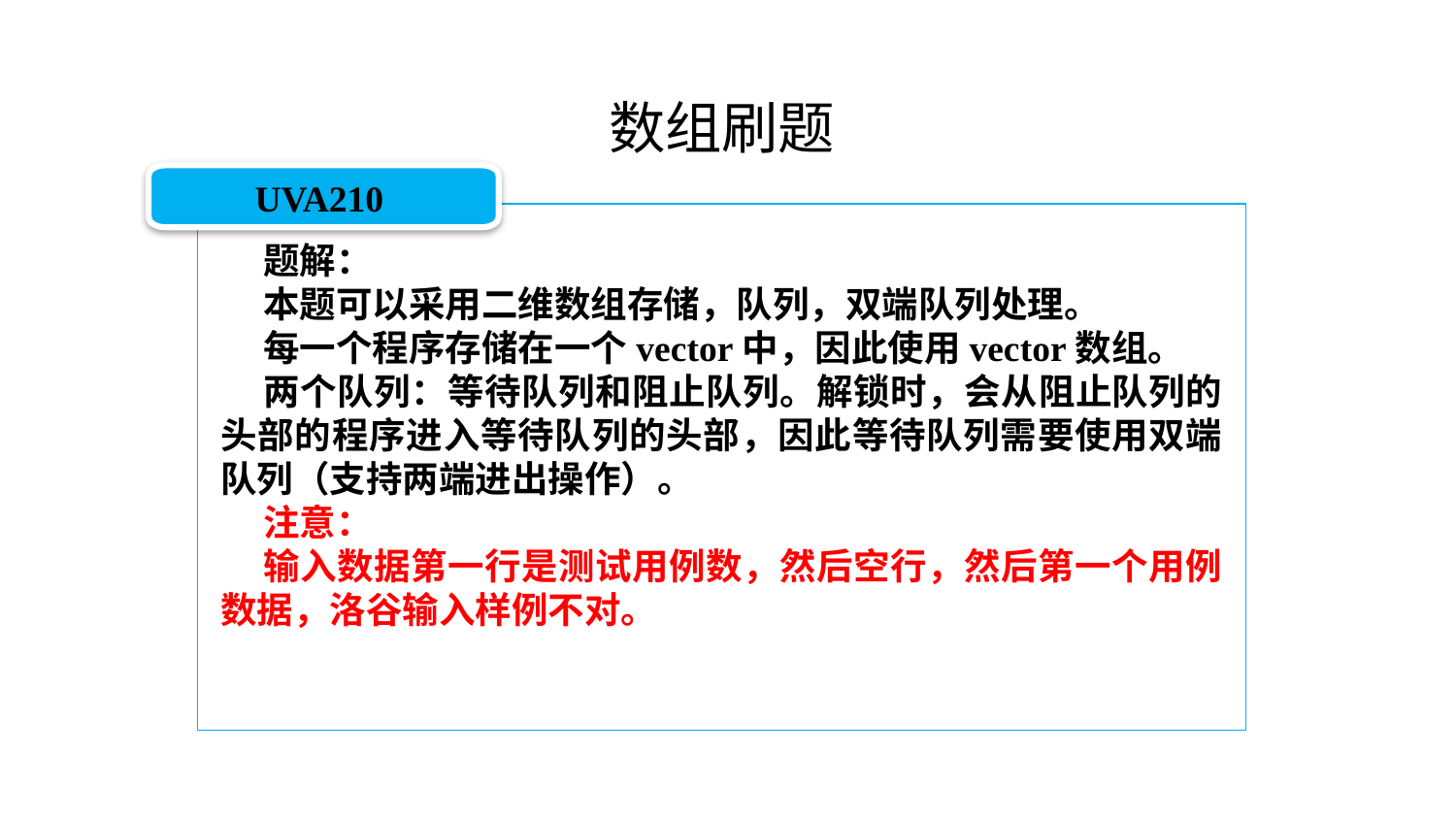

数组刷题

UVA210
题解：
本题可以采用二维数组存储，队列，双端队列处理。
每一个程序存储在一个vector中，因此使用vector数组。
两个队列：等待队列和阻止队列。解锁时，会从阻止队列的头部的程序进入等待队列的头部，因此等待队列需要使用双端队列（支持两端进出操作）。
注意：
输入数据第一行是测试用例数，然后空行，然后第一个用例数据，洛谷输入样例不对。
22